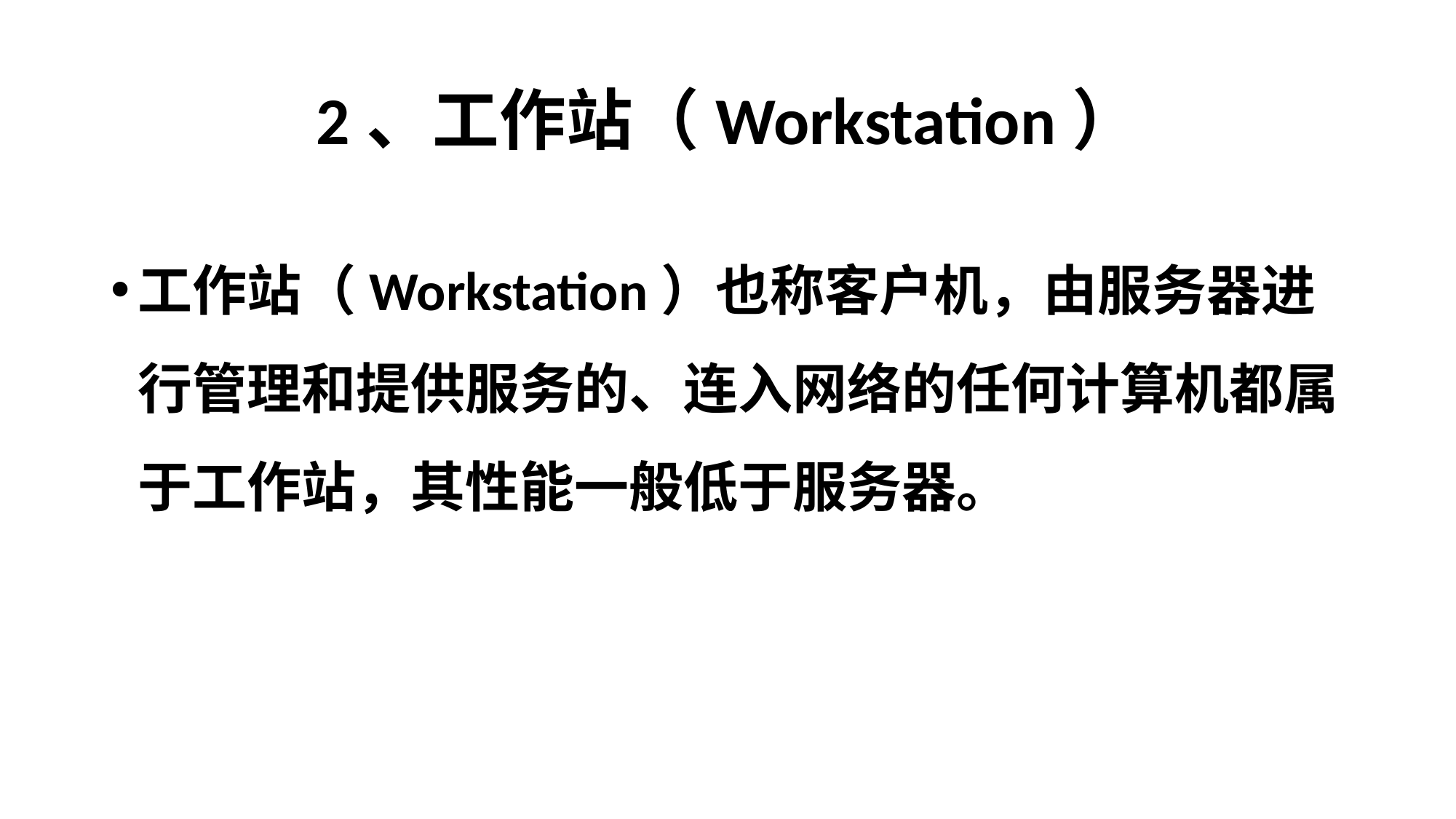

# 2、工作站（Workstation）
工作站（Workstation）也称客户机，由服务器进行管理和提供服务的、连入网络的任何计算机都属于工作站，其性能一般低于服务器。